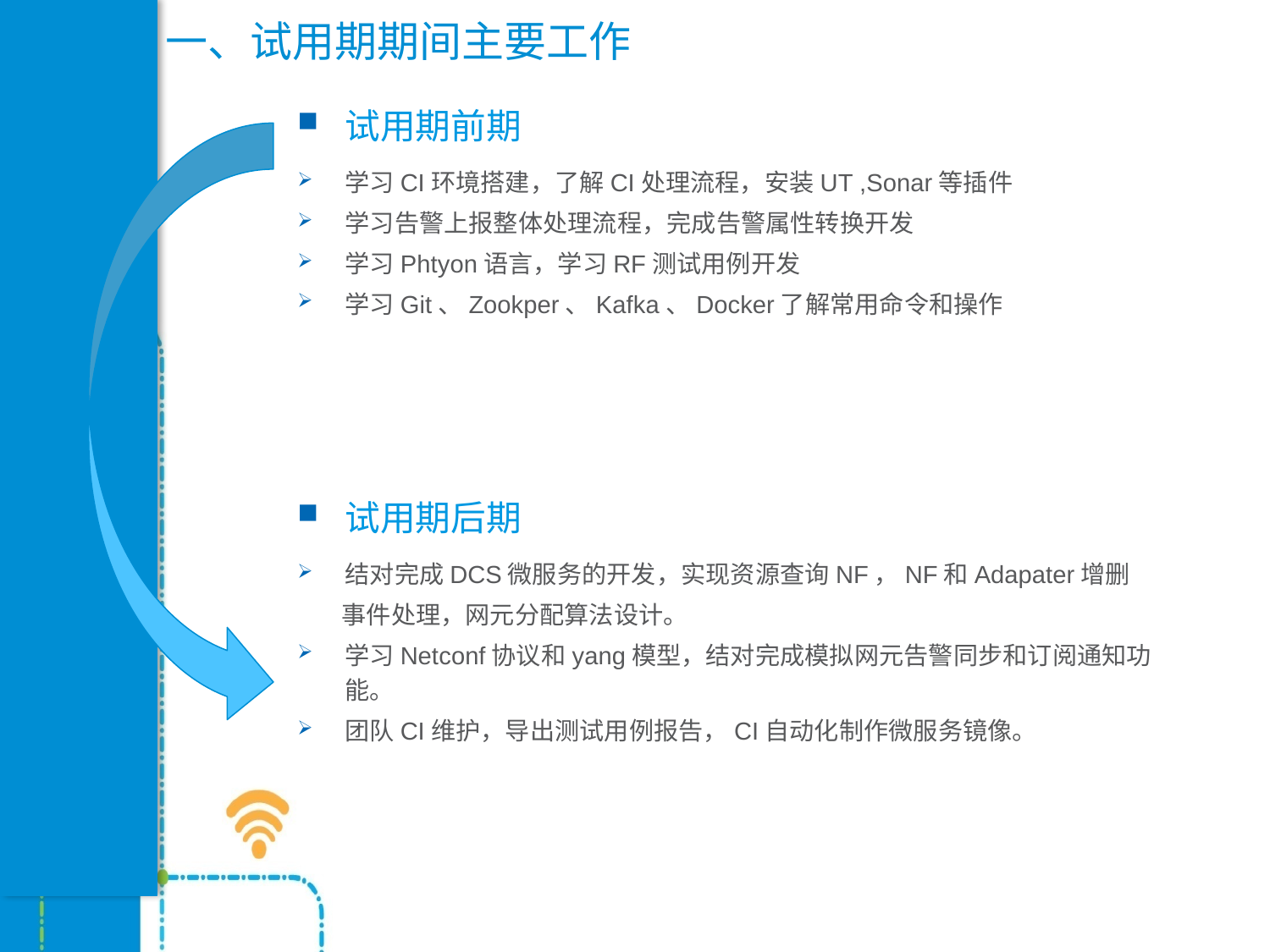

# 一、试用期期间主要工作
试用期前期
学习CI环境搭建，了解CI处理流程，安装UT ,Sonar等插件
学习告警上报整体处理流程，完成告警属性转换开发
学习Phtyon语言，学习RF测试用例开发
学习Git、Zookper、Kafka、Docker了解常用命令和操作

试用期后期
结对完成DCS微服务的开发，实现资源查询NF，NF和Adapater增删
       事件处理，网元分配算法设计。
学习Netconf协议和yang模型，结对完成模拟网元告警同步和订阅通知功能。
团队CI维护，导出测试用例报告，CI自动化制作微服务镜像。